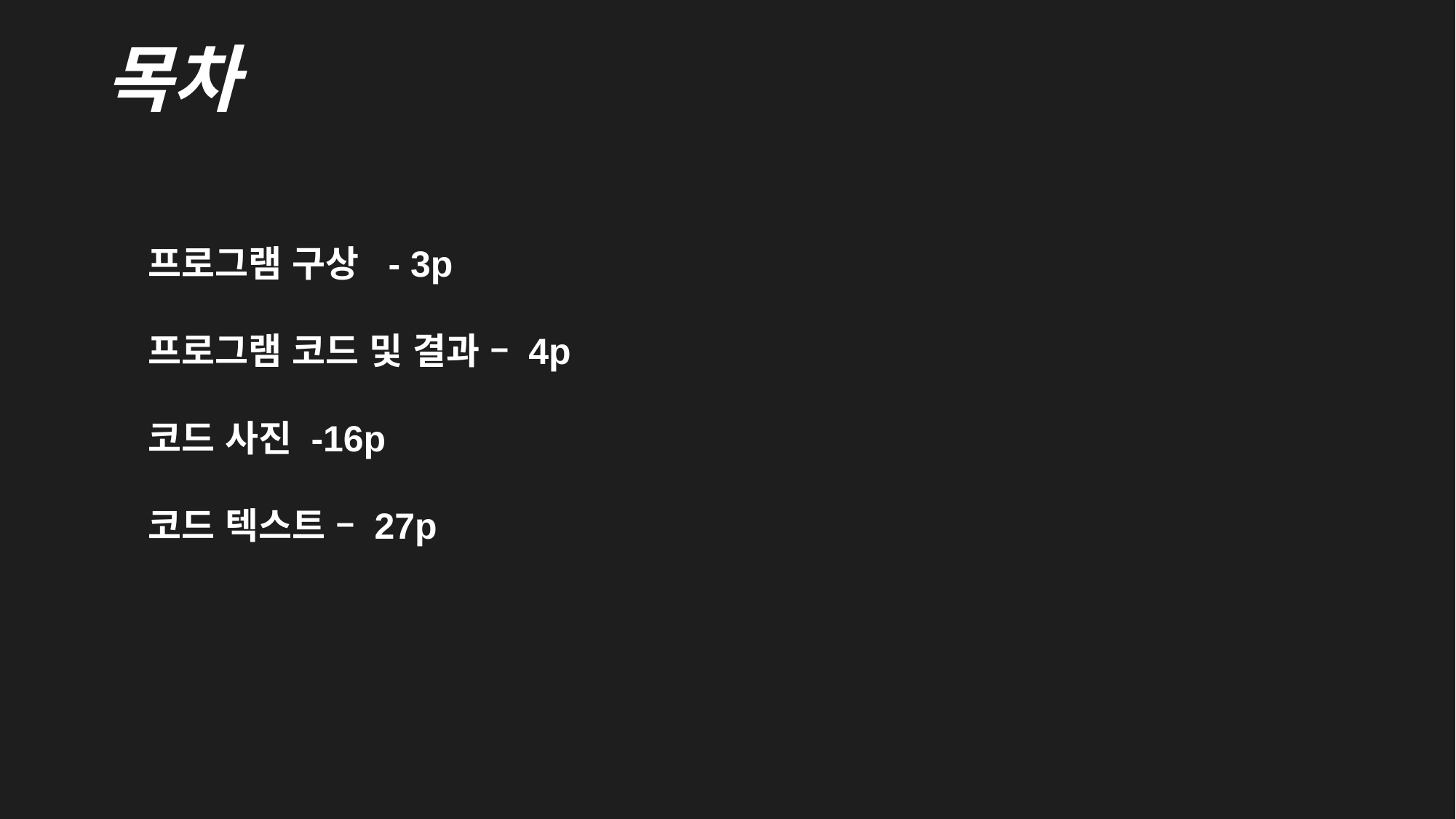

목차
프로그램 구상  - 3p

프로그램 코드 및 결과 – 4p

코드 사진 -16p

코드 텍스트 – 27p